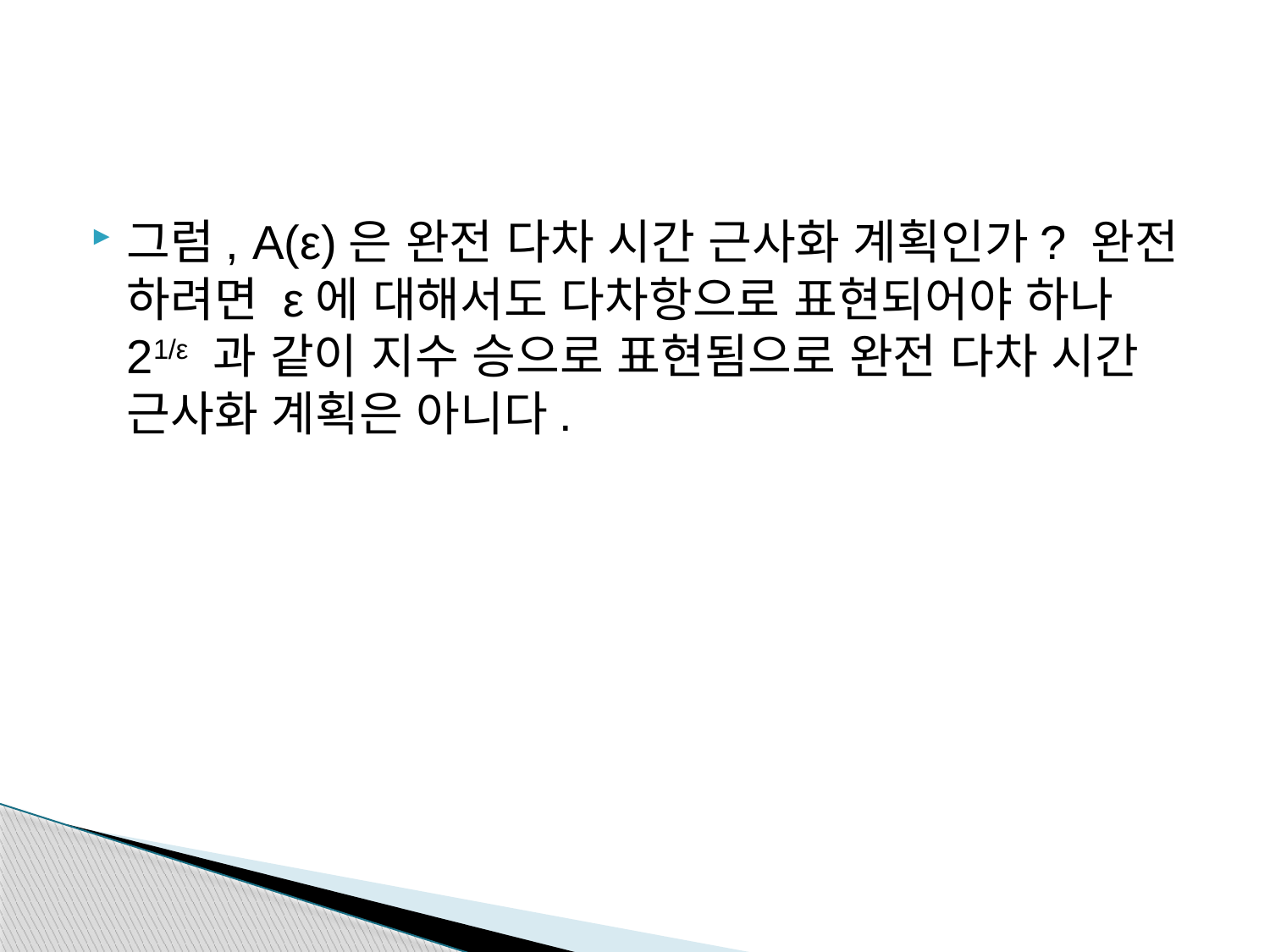

#
그럼, A(ε)은 완전 다차 시간 근사화 계획인가? 완전 하려면 ε에 대해서도 다차항으로 표현되어야 하나 21/ε 과 같이 지수 승으로 표현됨으로 완전 다차 시간 근사화 계획은 아니다.